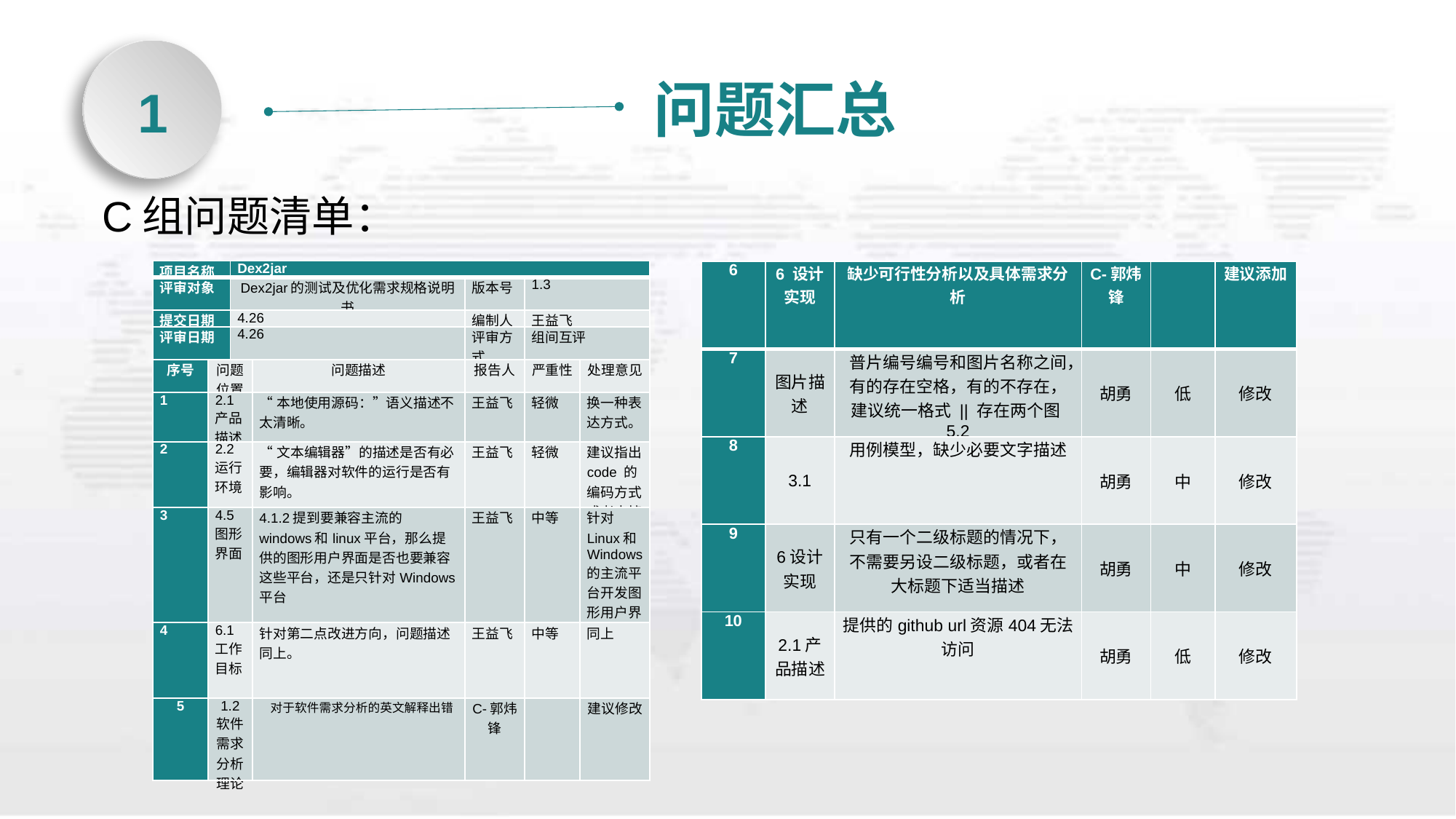

问题汇总
1
C组问题清单：
| 项目名称 |  | Dex2jar |  |  |  |  |
| --- | --- | --- | --- | --- | --- | --- |
| 评审对象 |  | Dex2jar的测试及优化需求规格说明书 |  | 版本号 | 1.3 |  |
| 提交日期 |  | 4.26 |  | 编制人 | 王益飞 |  |
| 评审日期 |  | 4.26 |  | 评审方式 | 组间互评 |  |
| 序号 | 问题位置 |  | 问题描述 | 报告人 | 严重性 | 处理意见 |
| 1 | 2.1产品描述 |  | “本地使用源码：”语义描述不太清晰。 | 王益飞 | 轻微 | 换一种表达方式。 |
| 2 | 2.2运行环境 |  | “文本编辑器”的描述是否有必要，编辑器对软件的运行是否有影响。 | 王益飞 | 轻微 | 建议指出code 的编码方式或者去掉。 |
| 3 | 4.5图形界面 |  | 4.1.2提到要兼容主流的windows和linux平台，那么提供的图形用户界面是否也要兼容这些平台，还是只针对Windows平台 | 王益飞 | 中等 | 针对Linux和Windows的主流平台开发图形用户界面 |
| 4 | 6.1工作目标 |  | 针对第二点改进方向，问题描述同上。 | 王益飞 | 中等 | 同上 |
| 5 | 1.2 软件需求分析理论 |  | 对于软件需求分析的英文解释出错 | C-郭炜锋 |  | 建议修改 |
| 6 | 6 设计实现 | 缺少可行性分析以及具体需求分析 | C-郭炜锋 |  | 建议添加 |
| --- | --- | --- | --- | --- | --- |
| 7 | 图片描述 | 普片编号编号和图片名称之间，有的存在空格，有的不存在，建议统一格式 || 存在两个图5.2 | 胡勇 | 低 | 修改 |
| 8 | 3.1 | 用例模型，缺少必要文字描述 | 胡勇 | 中 | 修改 |
| 9 | 6设计实现 | 只有一个二级标题的情况下，不需要另设二级标题，或者在大标题下适当描述 | 胡勇 | 中 | 修改 |
| 10 | 2.1产品描述 | 提供的github url资源404无法访问 | 胡勇 | 低 | 修改 |